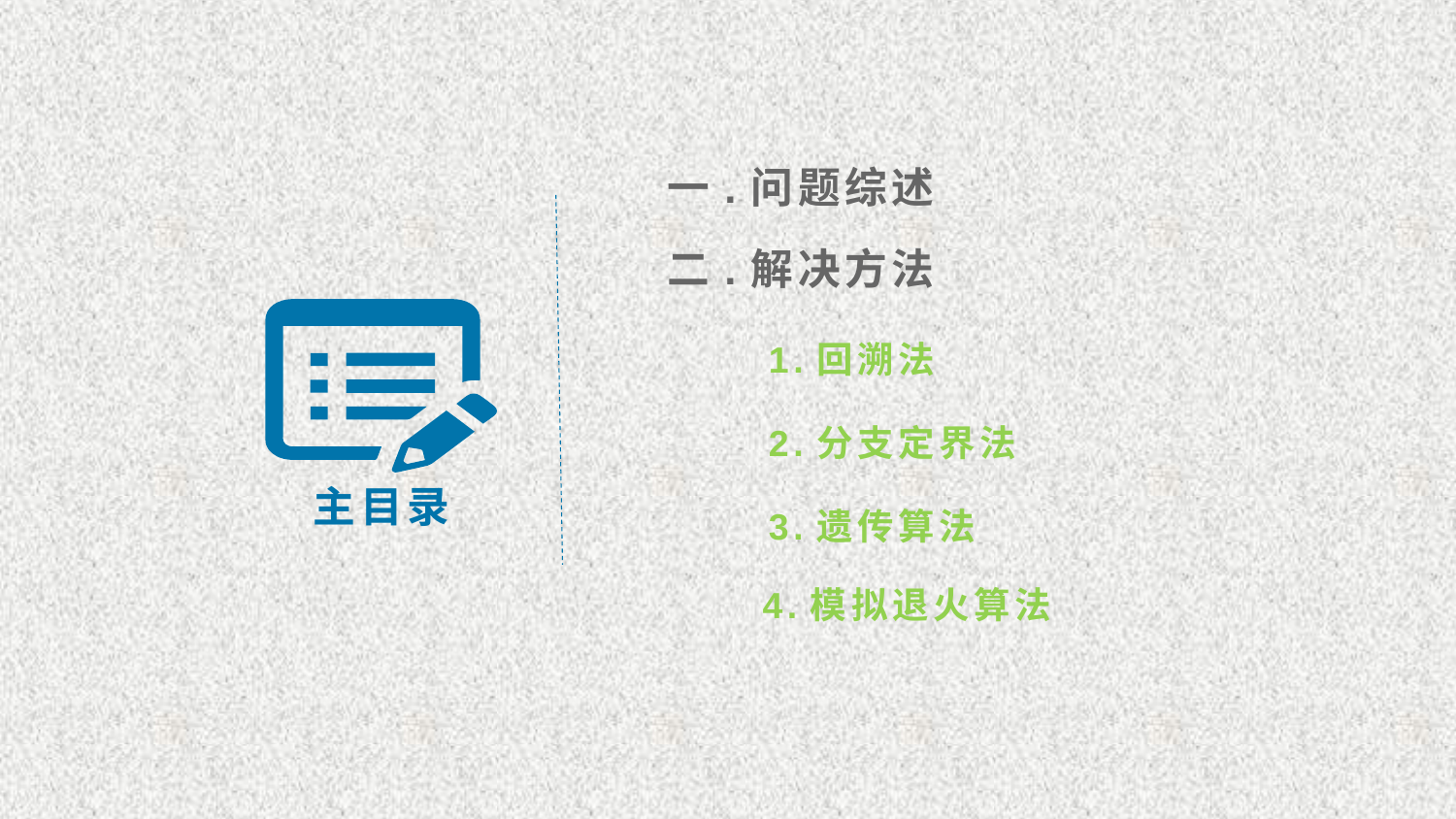

一.问题综述
二.解决方法

1.回溯法
2.分支定界法
主目录
3.遗传算法
4.模拟退火算法